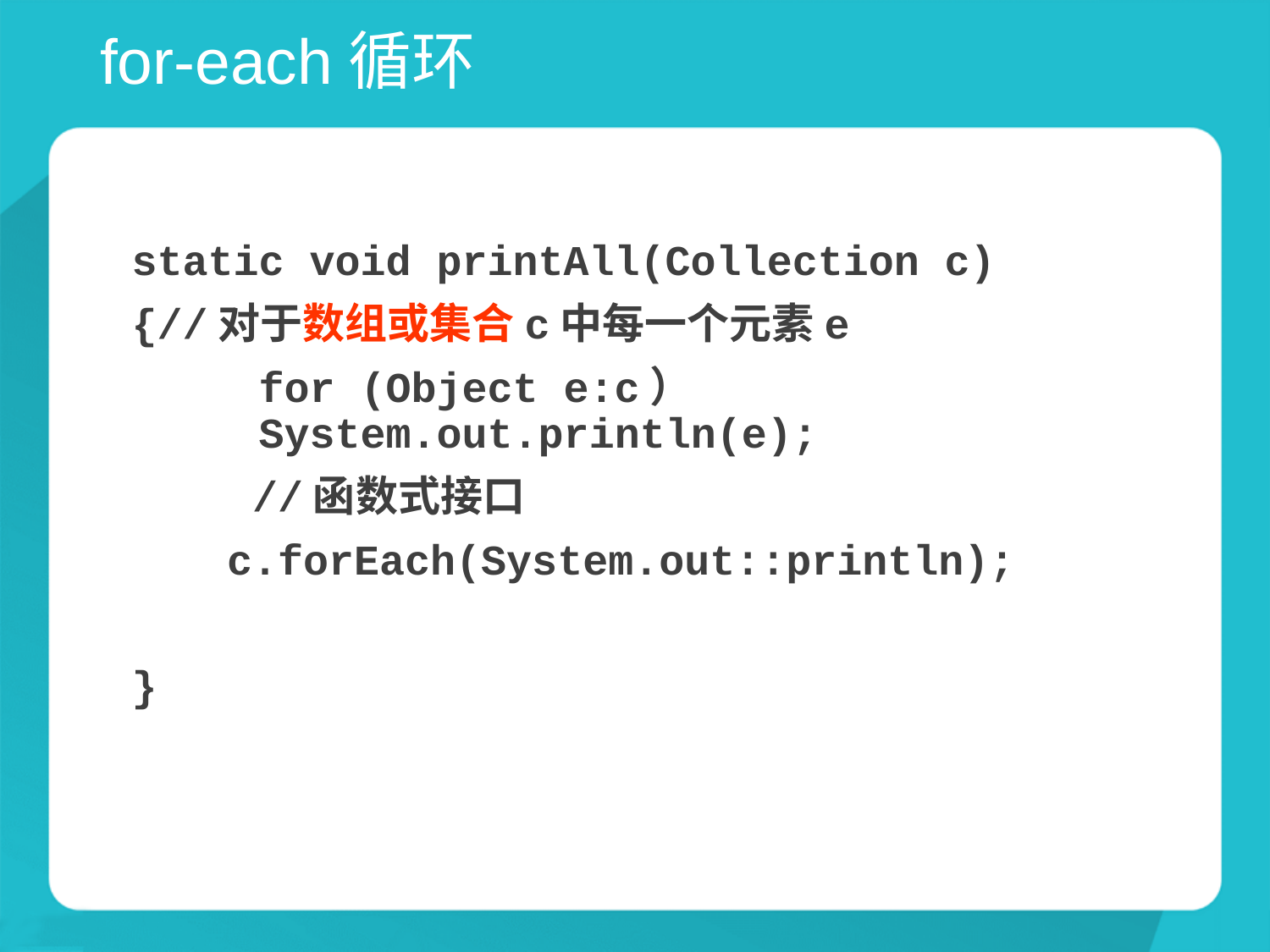

# for-each循环

	static void printAll(Collection c)
	{//对于数组或集合c中每一个元素e
		for (Object e:c） 					System.out.println(e);
      //函数式接口
     c.forEach(System.out::println);

	}